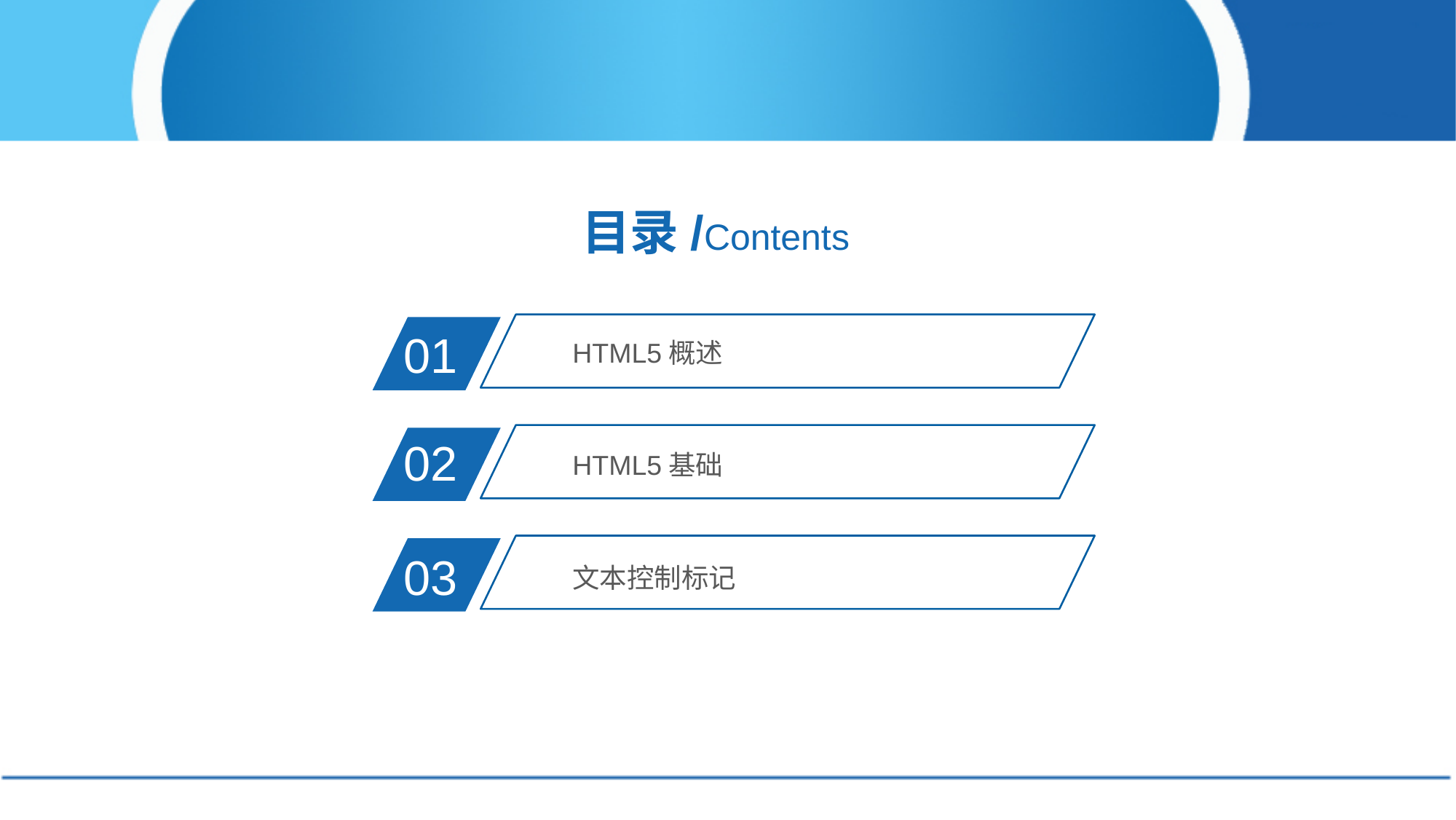

目录/Contents

HTML5概述

01

HTML5基础
02

文本控制标记

03